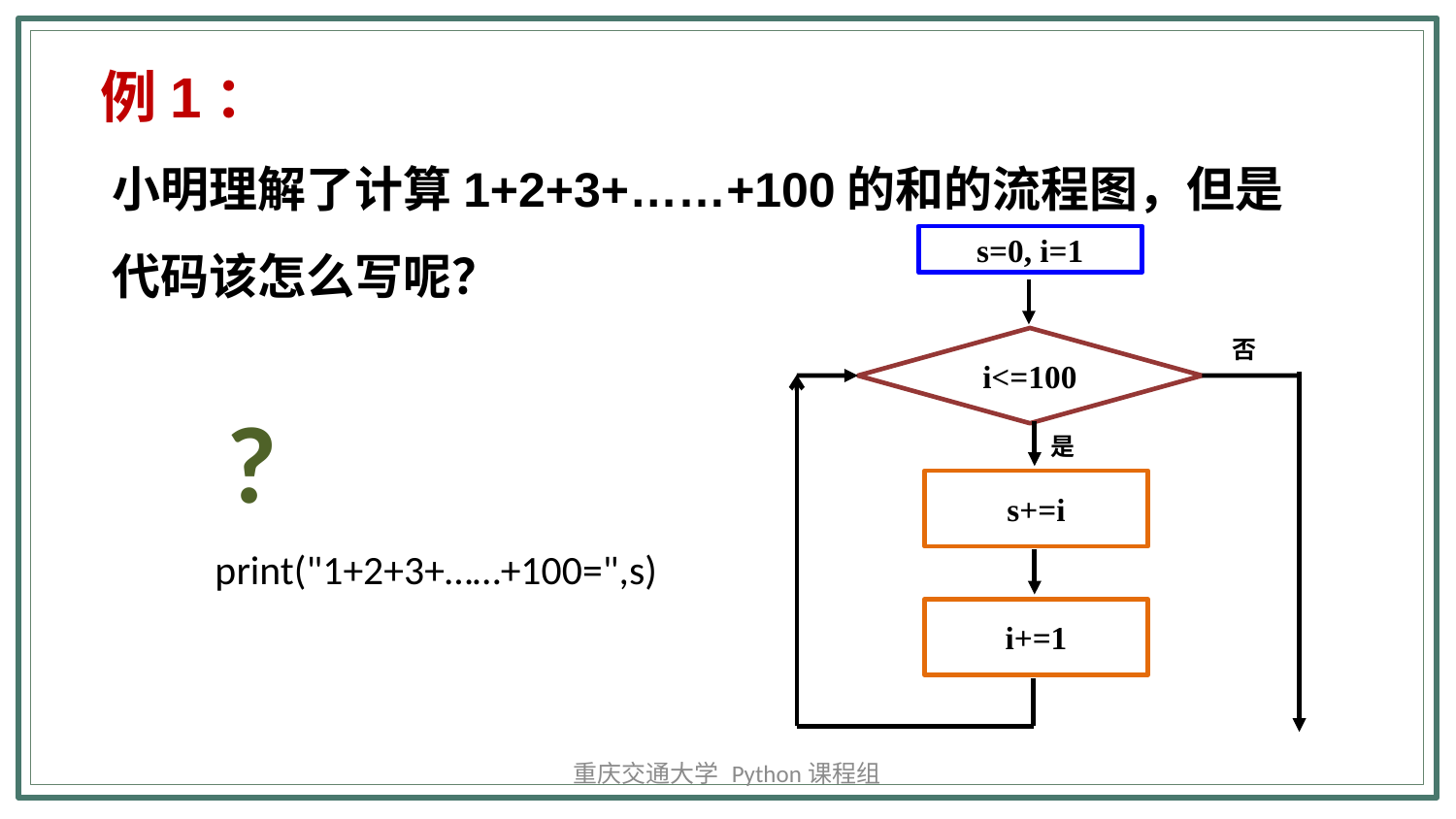

例1：
小明理解了计算1+2+3+……+100的和的流程图，但是代码该怎么写呢？
s=0, i=1
i<=100
否
?

print("1+2+3+……+100=",s)
是
s+=i
i+=1
重庆交通大学 Python课程组